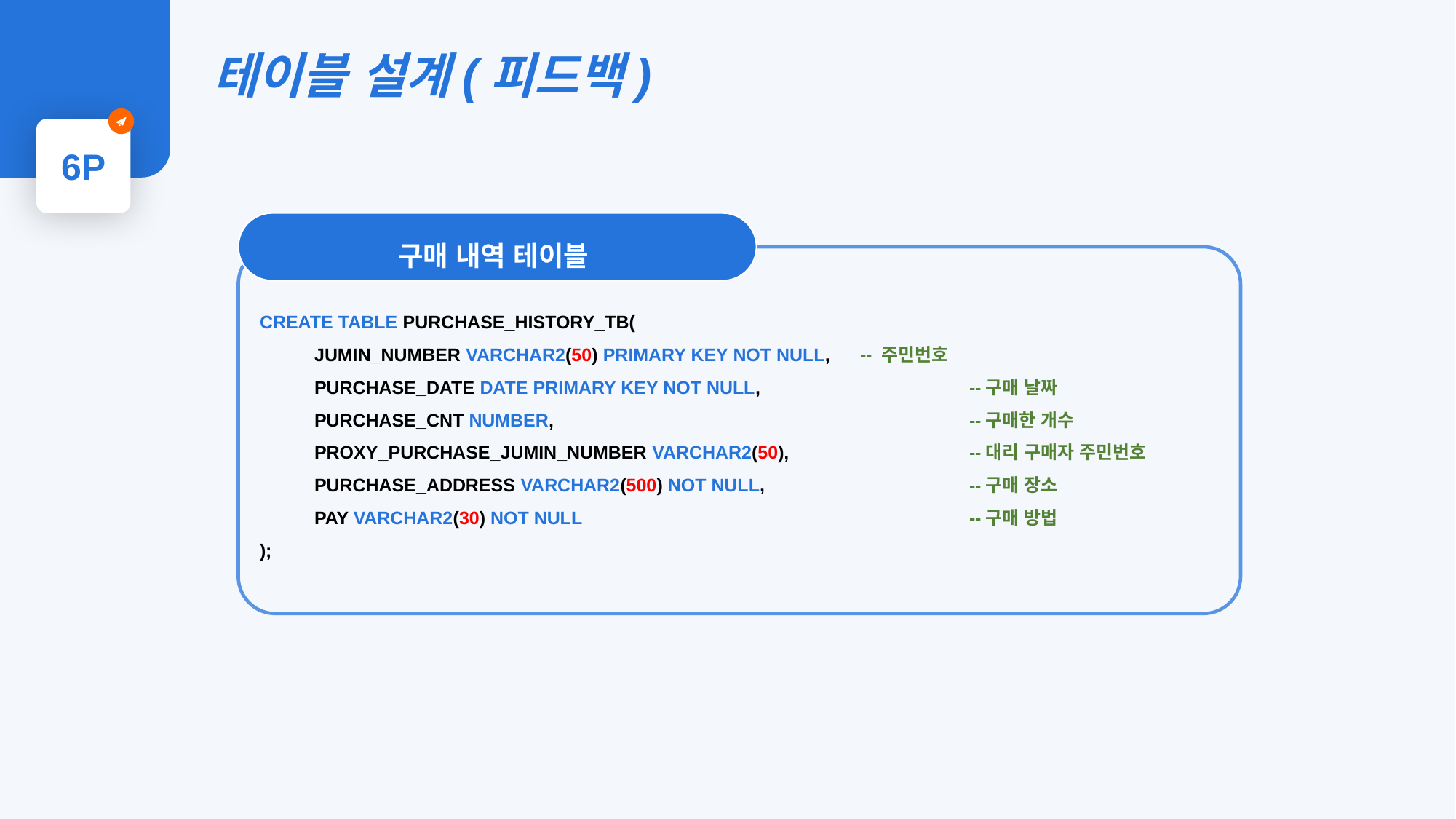

테이블 설계(피드백)

6P
구매 내역 테이블
CREATE TABLE PURCHASE_HISTORY_TB(
JUMIN_NUMBER VARCHAR2(50) PRIMARY KEY NOT NULL,	-- 주민번호
PURCHASE_DATE DATE PRIMARY KEY NOT NULL,		--구매 날짜
PURCHASE_CNT NUMBER,				--구매한 개수
PROXY_PURCHASE_JUMIN_NUMBER VARCHAR2(50),		--대리 구매자 주민번호
PURCHASE_ADDRESS VARCHAR2(500) NOT NULL,		--구매 장소
PAY VARCHAR2(30) NOT NULL				--구매 방법
);